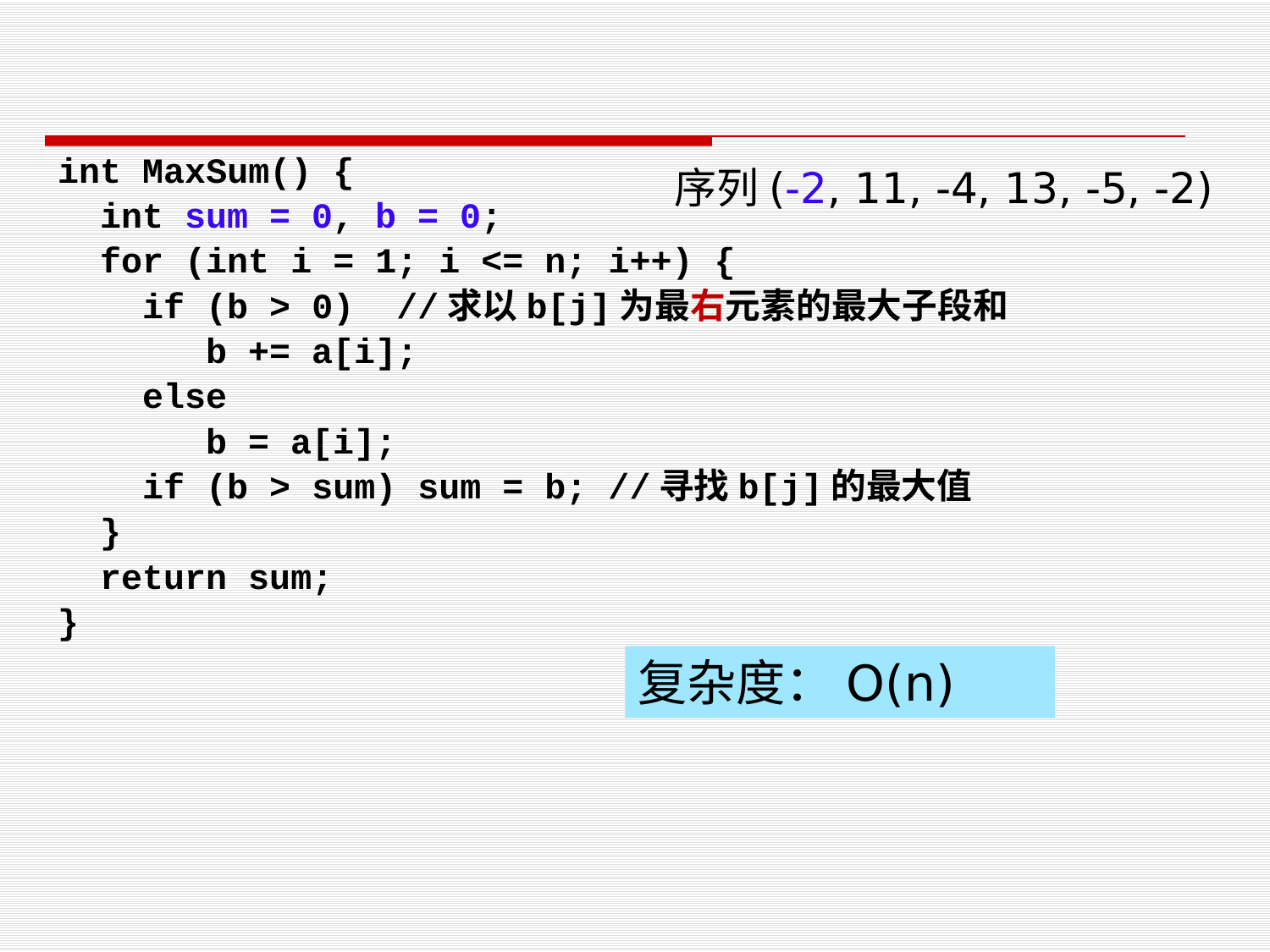

#
序列(-2, 11, -4, 13, -5, -2)
int MaxSum() {
  int sum = 0, b = 0;
  for (int i = 1; i <= n; i++) {
    if (b > 0)  //求以b[j]为最右元素的最大子段和
       b += a[i];
    else
       b = a[i];
    if (b > sum) sum = b; //寻找b[j]的最大值
  }
  return sum;
}
复杂度：O(n)